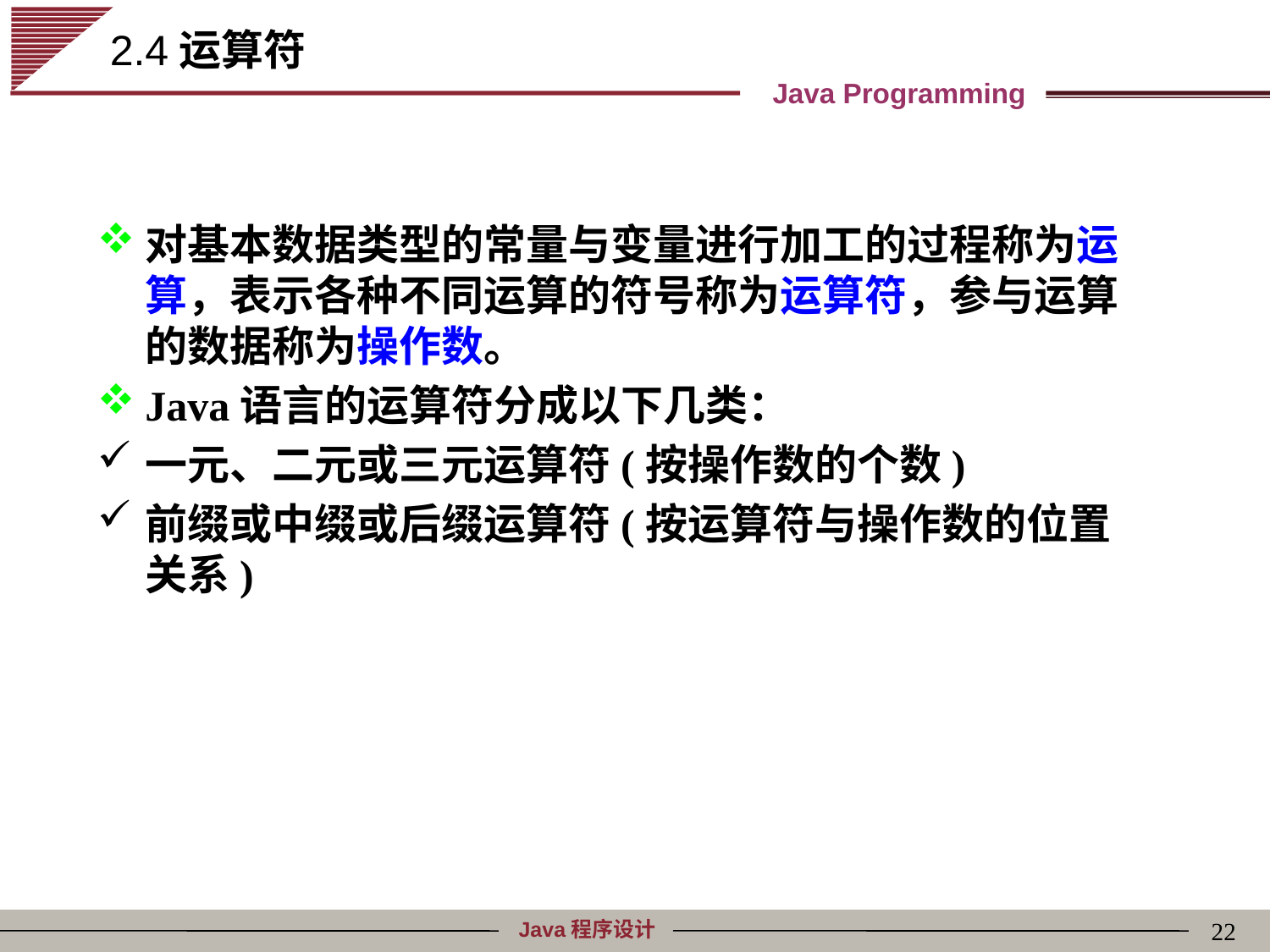

# 2.4运算符
对基本数据类型的常量与变量进行加工的过程称为运算，表示各种不同运算的符号称为运算符，参与运算的数据称为操作数。
Java语言的运算符分成以下几类：
一元、二元或三元运算符(按操作数的个数)
前缀或中缀或后缀运算符(按运算符与操作数的位置关系)